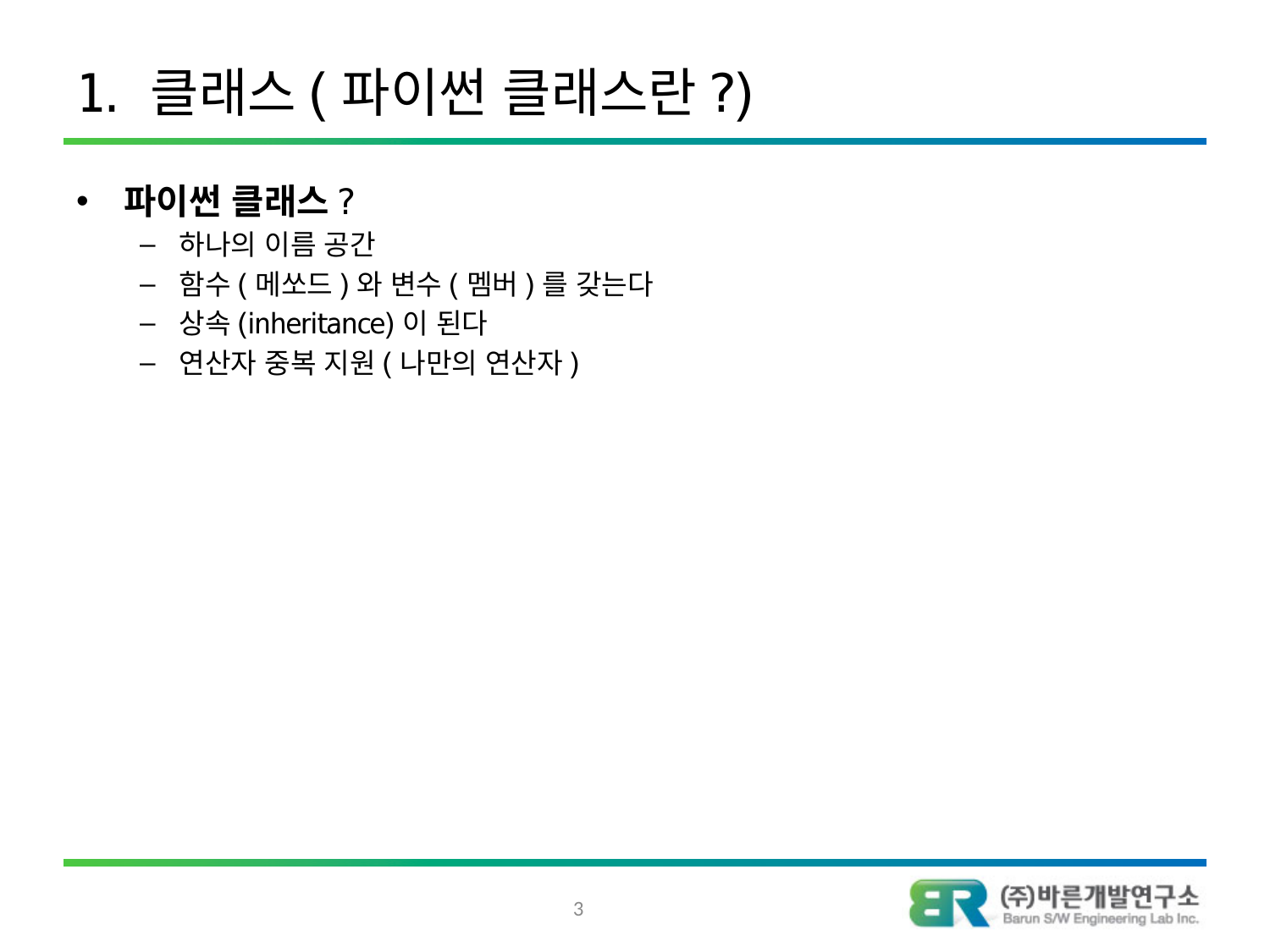

# 1. 클래스(파이썬 클래스란?)
파이썬 클래스?
하나의 이름 공간
함수(메쏘드)와 변수(멤버)를 갖는다
상속(inheritance)이 된다
연산자 중복 지원(나만의 연산자)

3